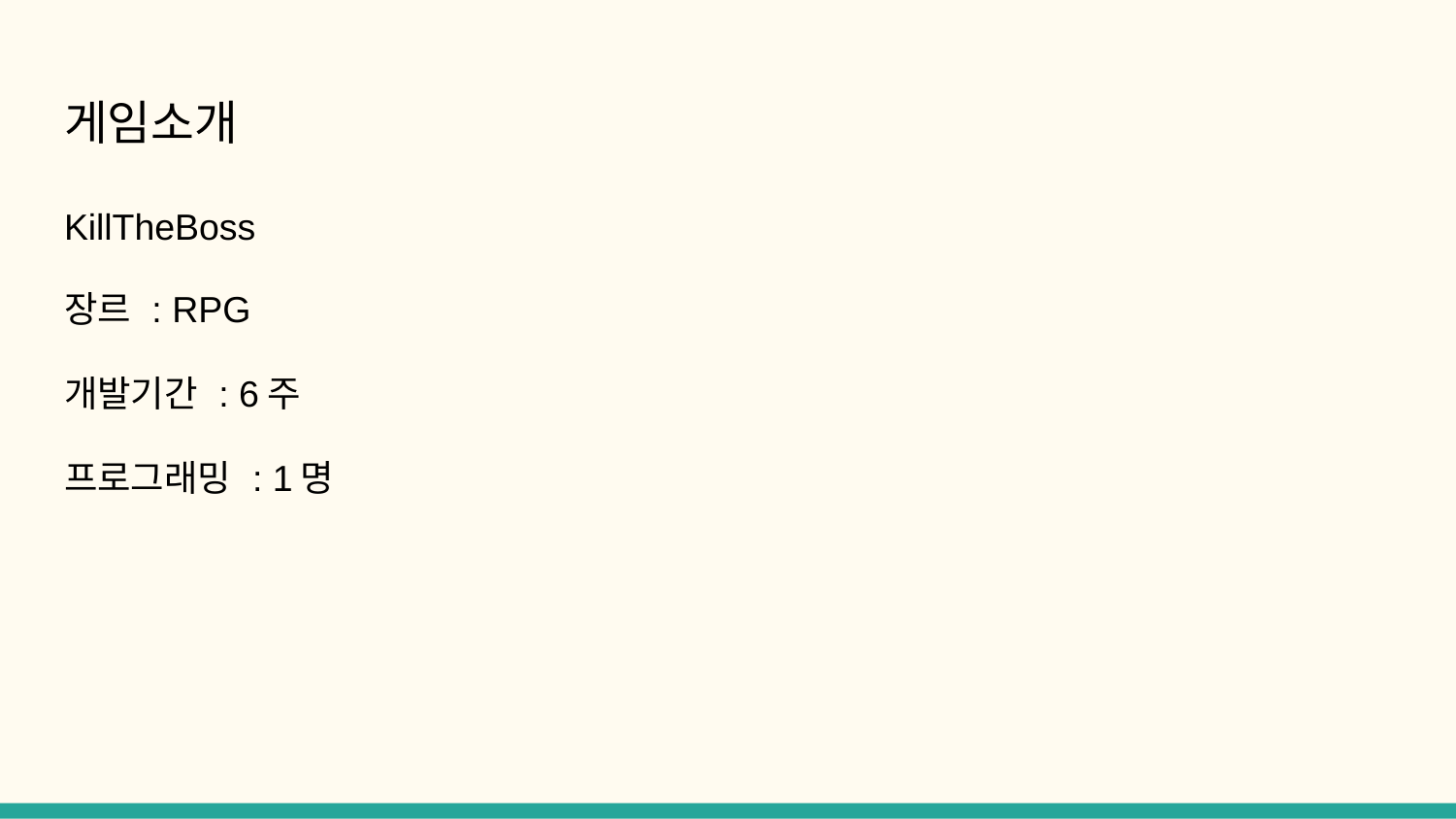

# 게임소개
KillTheBoss
장르 : RPG
개발기간 : 6주
프로그래밍 : 1명